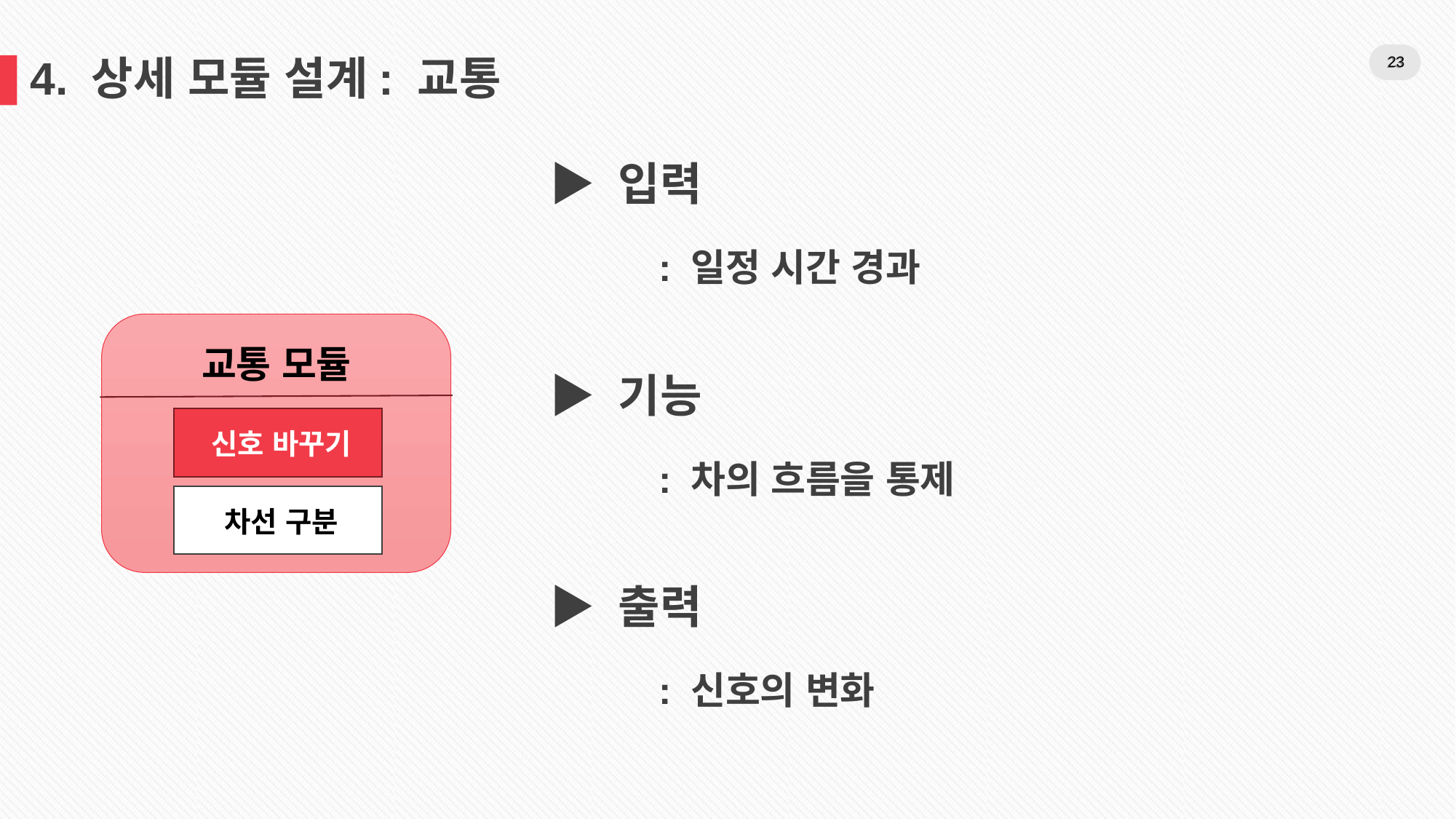

23
23
4. 상세 모듈 설계: 교통
▶ 입력
	: 일정 시간 경과

▶ 기능
	: 차의 흐름을 통제

▶ 출력
	: 신호의 변화

교통 모듈

신호 바꾸기

차선 구분